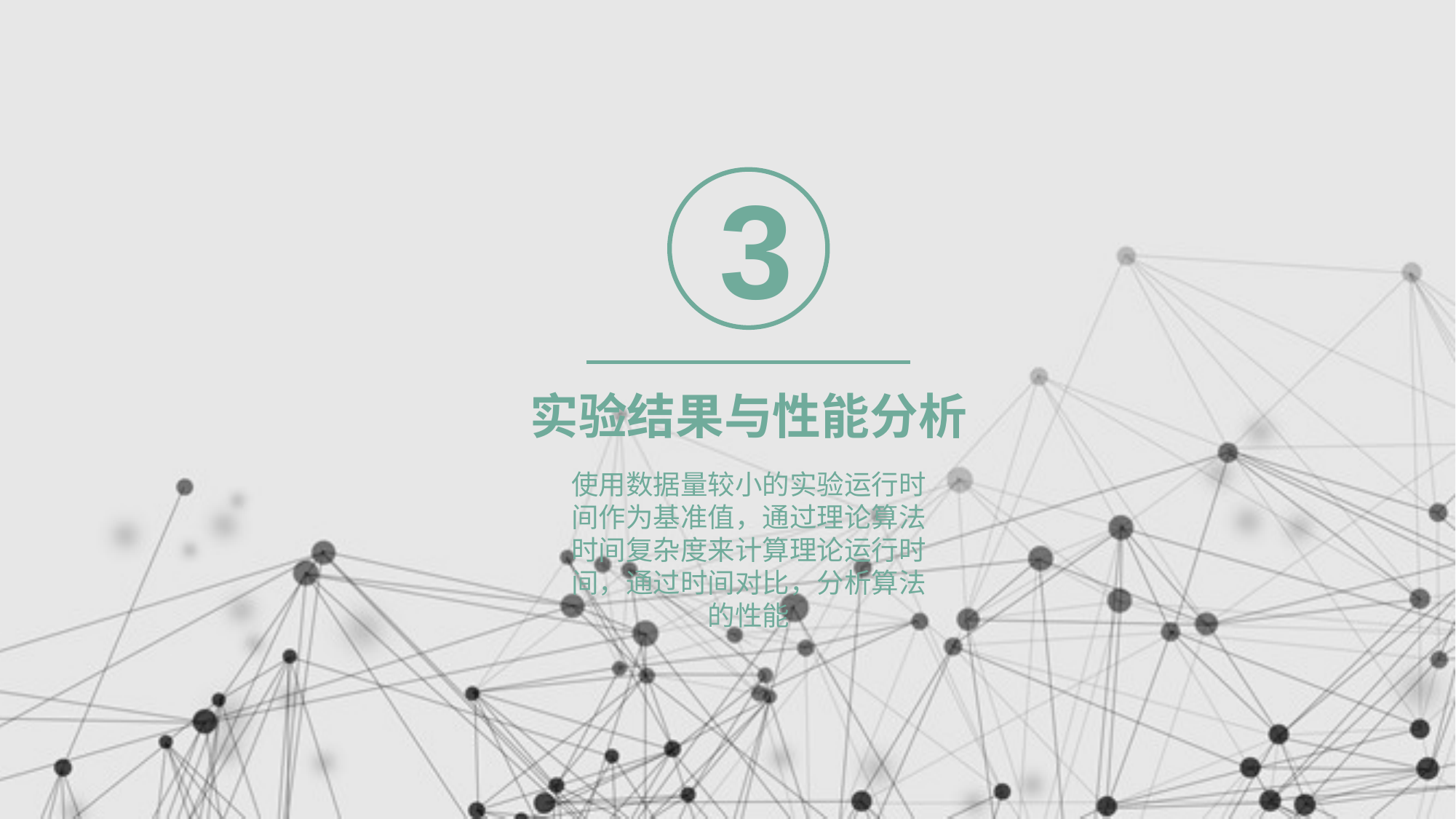

3

实验结果与性能分析
使用数据量较小的实验运行时间作为基准值，通过理论算法时间复杂度来计算理论运行时间，通过时间对比，分析算法的性能